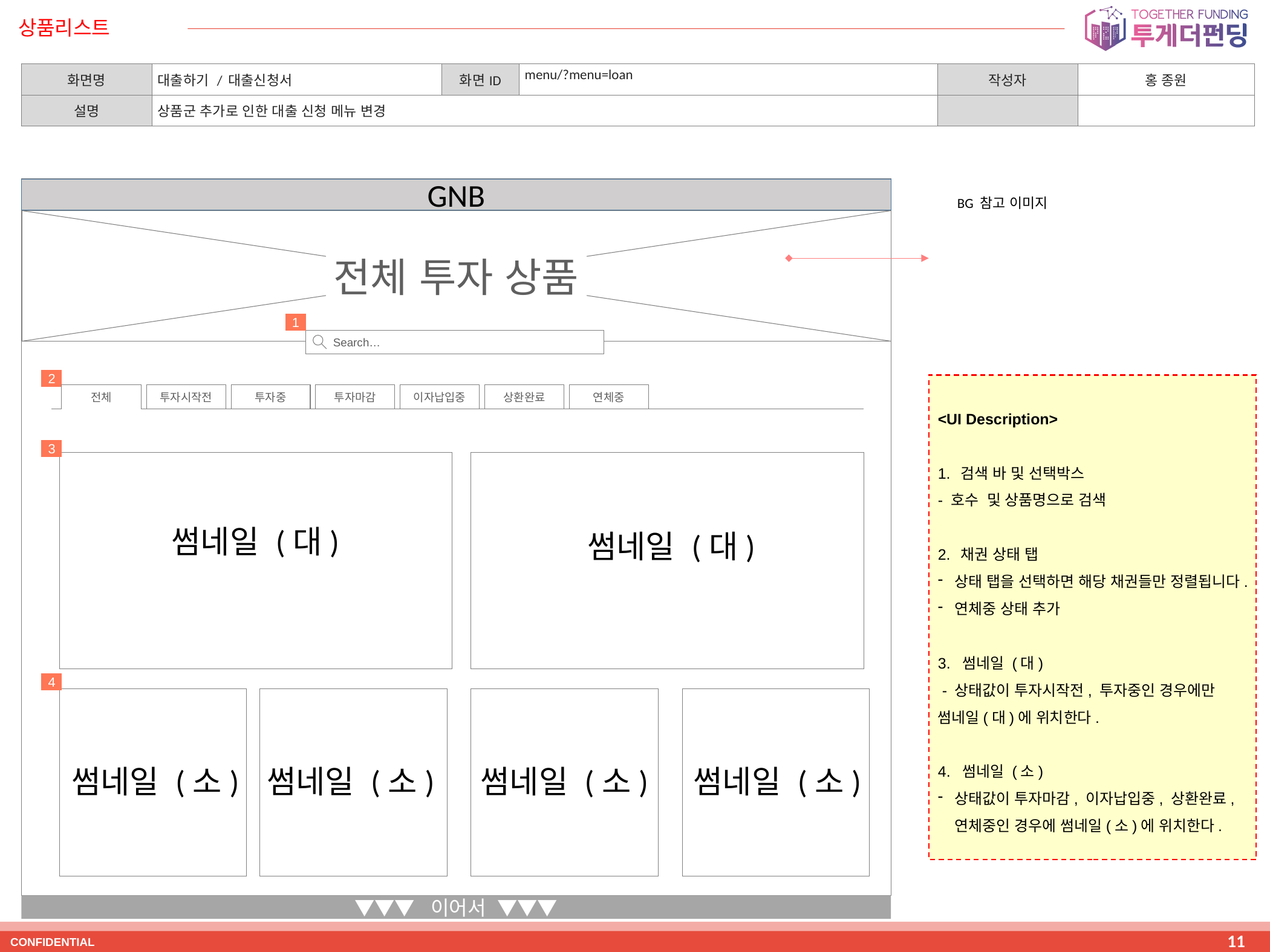

# 상품리스트
| 화면명 | 대출하기 / 대출신청서 | 화면ID | menu/?menu=loan | 작성자 | 홍 종원 |
| --- | --- | --- | --- | --- | --- |
| 설명 | 상품군 추가로 인한 대출 신청 메뉴 변경 |  |  |  |  |

GNB
BG 참고 이미지

전체 투자 상품
1

Search…

2

<UI Description>

검색 바 및 선택박스
- 호수  및 상품명으로 검색

채권 상태 탭
상태 탭을 선택하면 해당 채권들만 정렬됩니다.
연체중 상태 추가

3.  썸네일 (대)
 - 상태값이 투자시작전, 투자중인 경우에만 썸네일(대)에 위치한다.

4.  썸네일 (소)
상태값이 투자마감, 이자납입중, 상환완료, 연체중인 경우에 썸네일(소)에 위치한다.
전체
투자중
투자마감
이자납입중
상환완료
연체중
투자시작전
3

썸네일 (대)
썸네일 (대)
4

썸네일 (소)
썸네일 (소)
썸네일 (소)
썸네일 (소)
▼▼▼  이어서  ▼▼▼
11